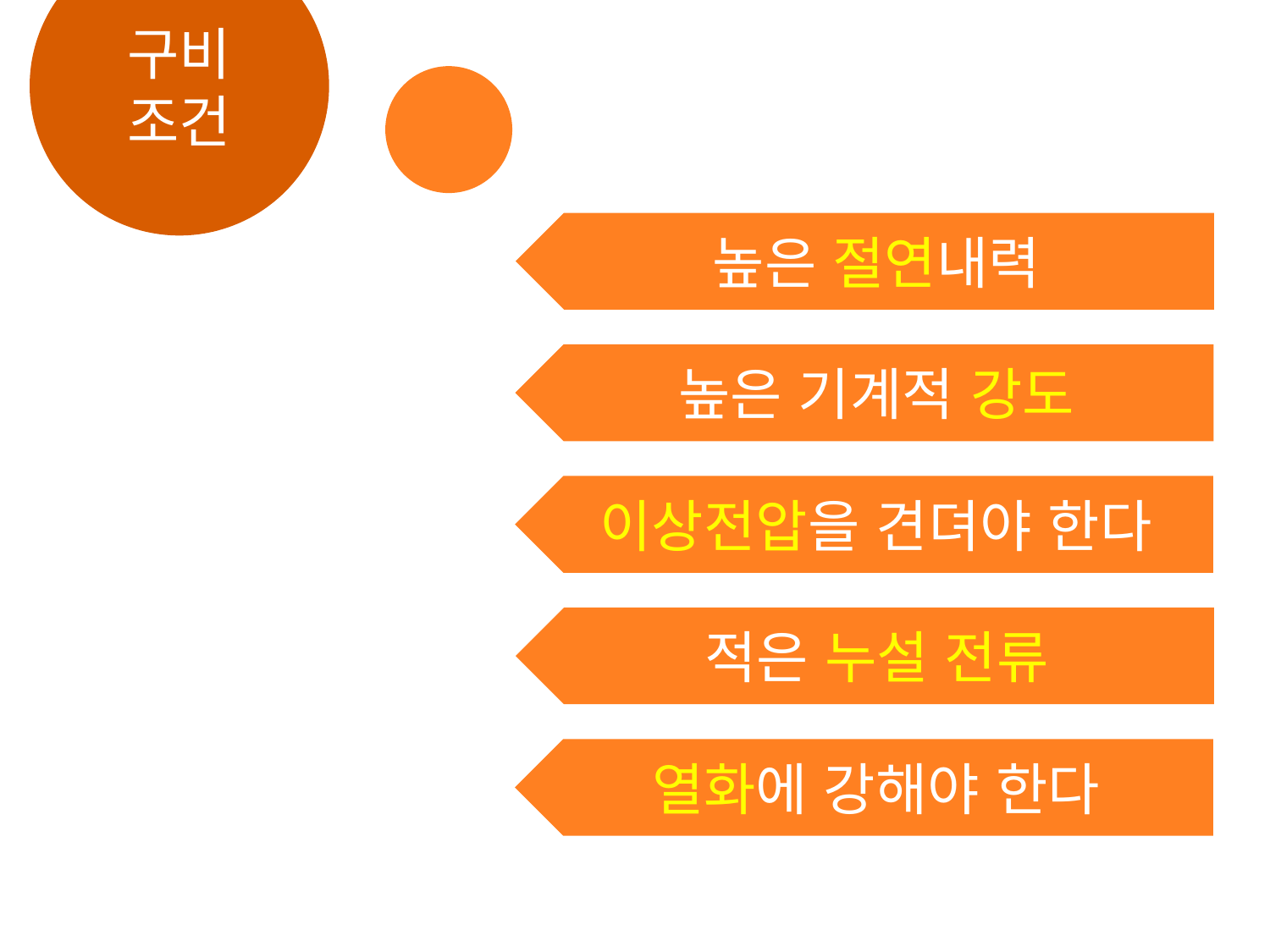

구비 조건

높은 절연내력
높은 기계적 강도
이상전압을 견뎌야 한다
적은 누설 전류
열화에 강해야 한다